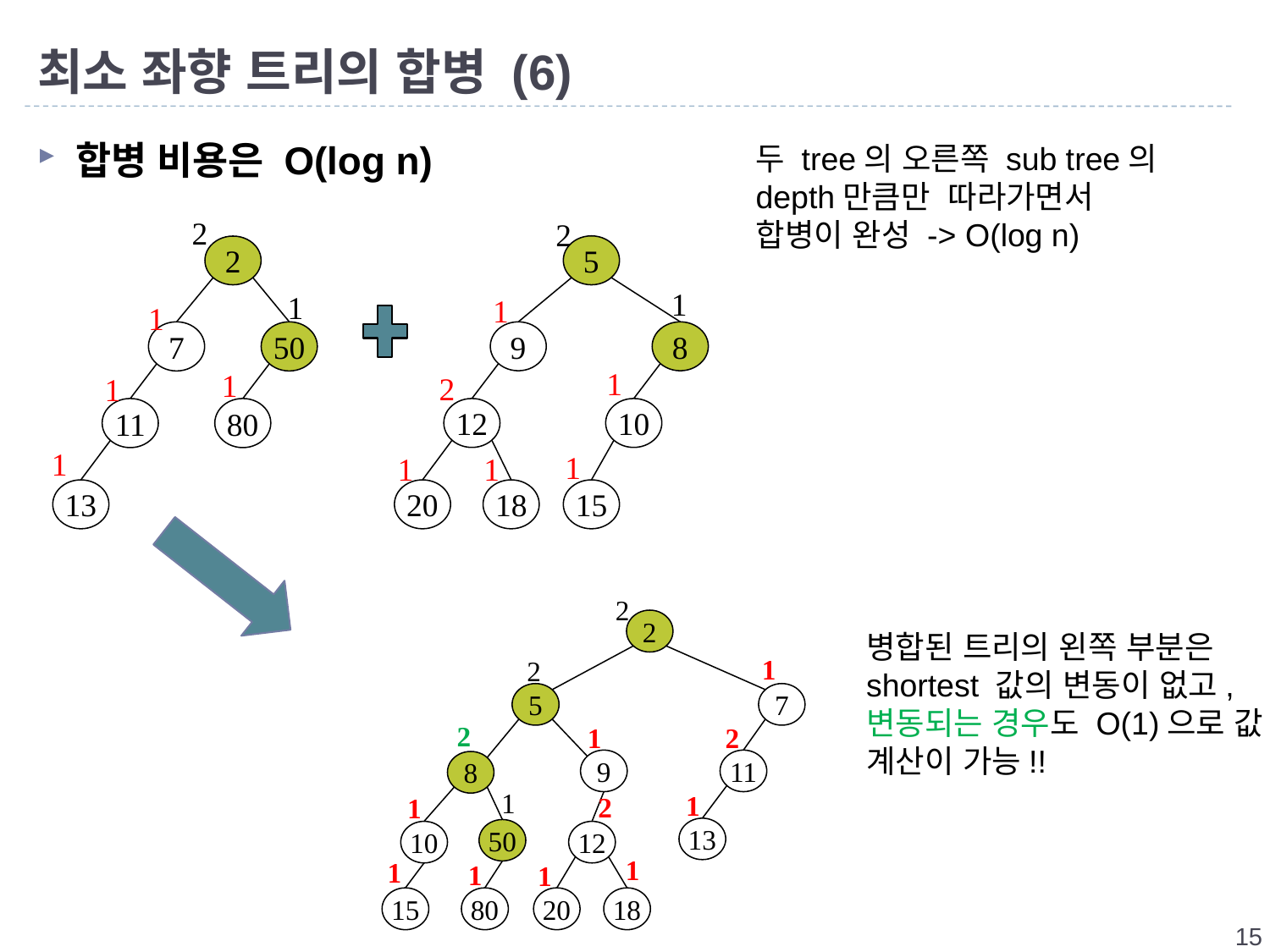

# 최소 좌향 트리의 합병 (6)
합병 비용은 O(log n)
두 tree의 오른쪽 sub tree의 depth만큼만  따라가면서
합병이 완성 -> O(log n)
2
2
5
2
1
1
1
1

7
50
9
8
1
1
2
1
11
80
12
10
1
1
1
1
13
20
18
15

2
2
1
2
5
7
2
1
2
9
11
8
1
1
2
1
13
50
10
12
1
1
1
1
15
80
20
18
병합된 트리의 왼쪽 부분은 shortest 값의 변동이 없고, 변동되는 경우도 O(1)으로 값 계산이 가능!!
15